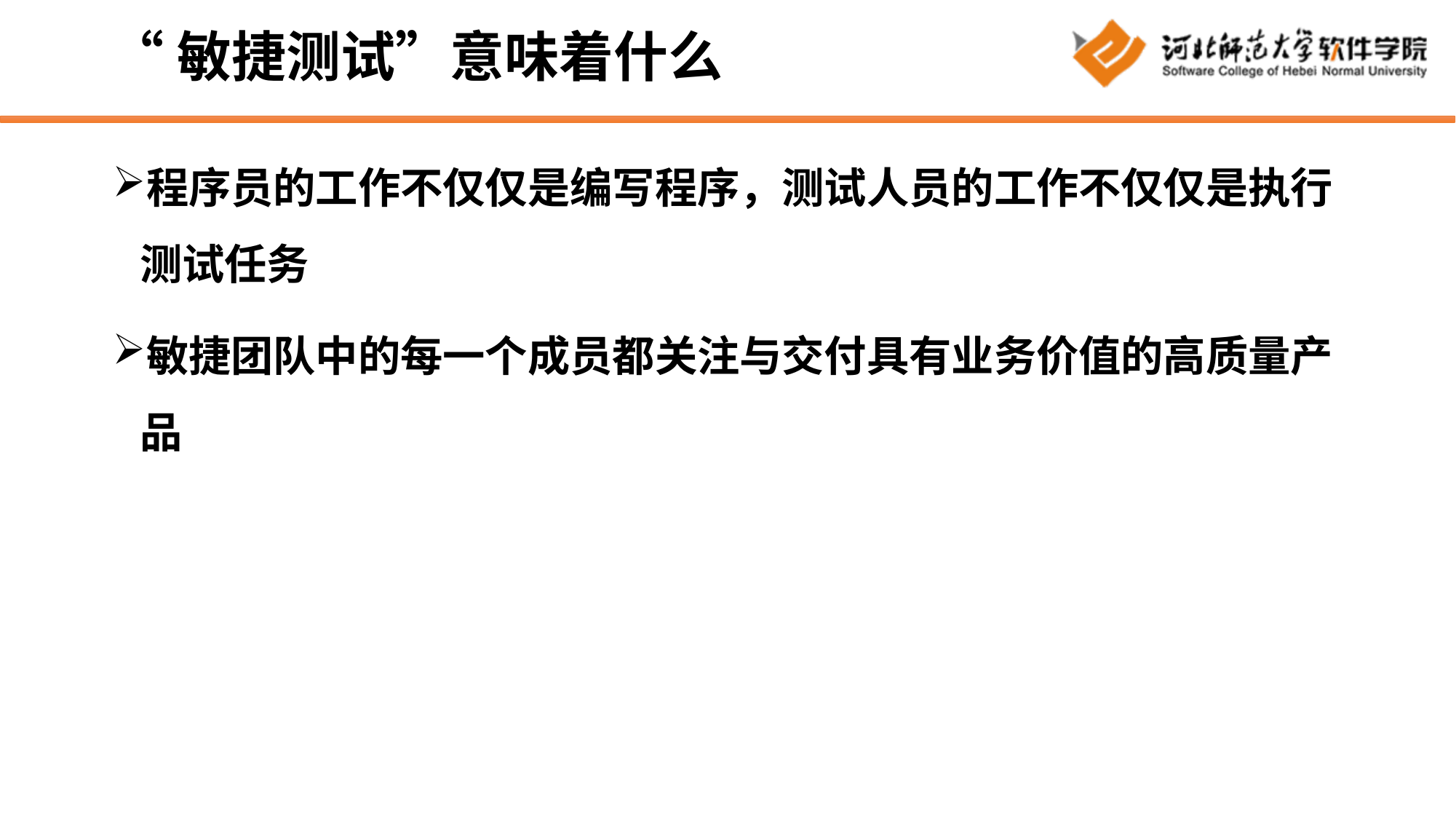

# “敏捷测试”意味着什么
程序员的工作不仅仅是编写程序，测试人员的工作不仅仅是执行测试任务
敏捷团队中的每一个成员都关注与交付具有业务价值的高质量产品